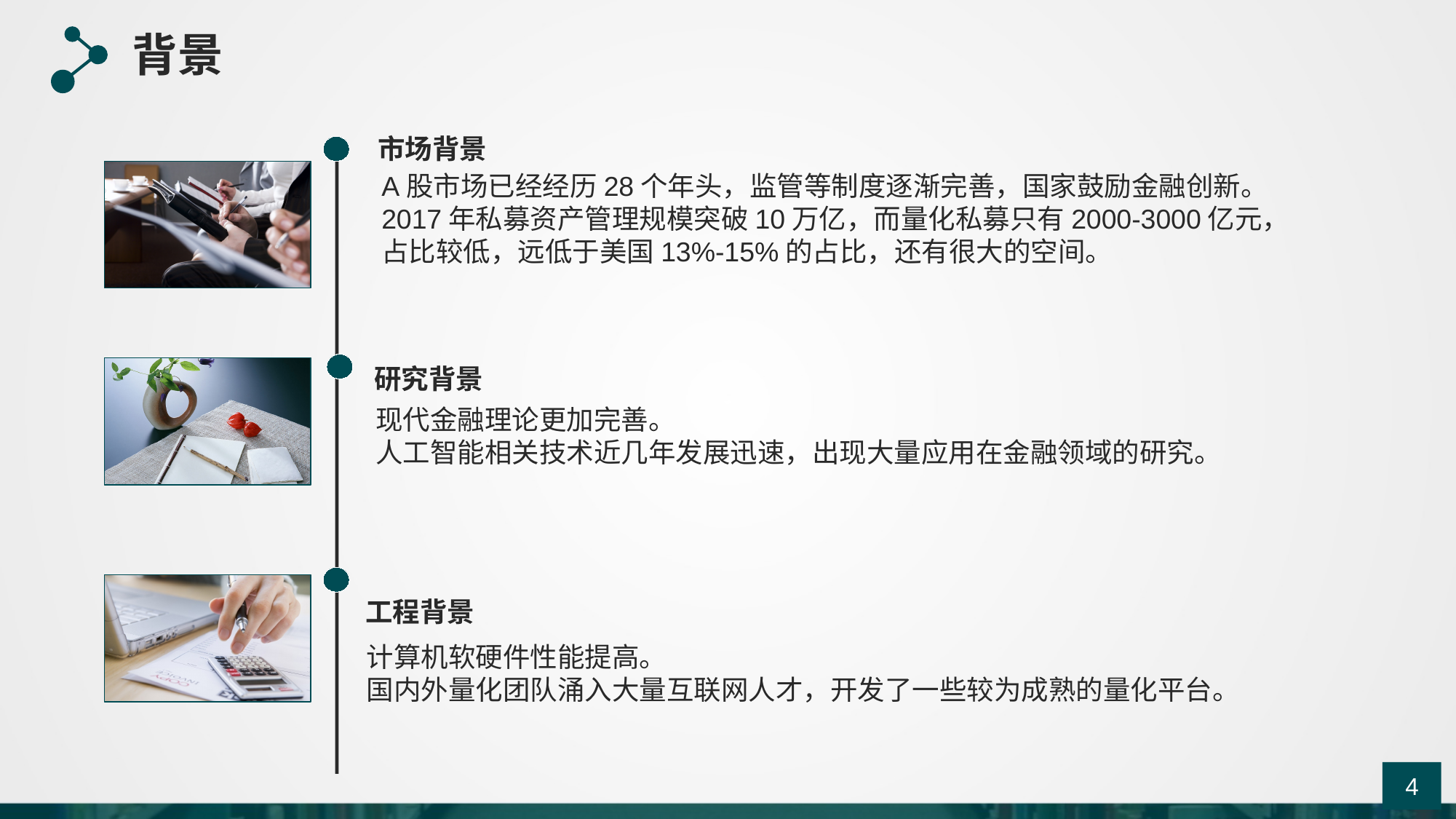

背景

市场背景

A股市场已经经历28个年头，监管等制度逐渐完善，国家鼓励金融创新。
2017年私募资产管理规模突破10万亿，而量化私募只有2000-3000亿元，占比较低，远低于美国13%-15%的占比，还有很大的空间。

研究背景

现代金融理论更加完善。
人工智能相关技术近几年发展迅速，出现大量应用在金融领域的研究。

工程背景
计算机软硬件性能提高。
国内外量化团队涌入大量互联网人才，开发了一些较为成熟的量化平台。